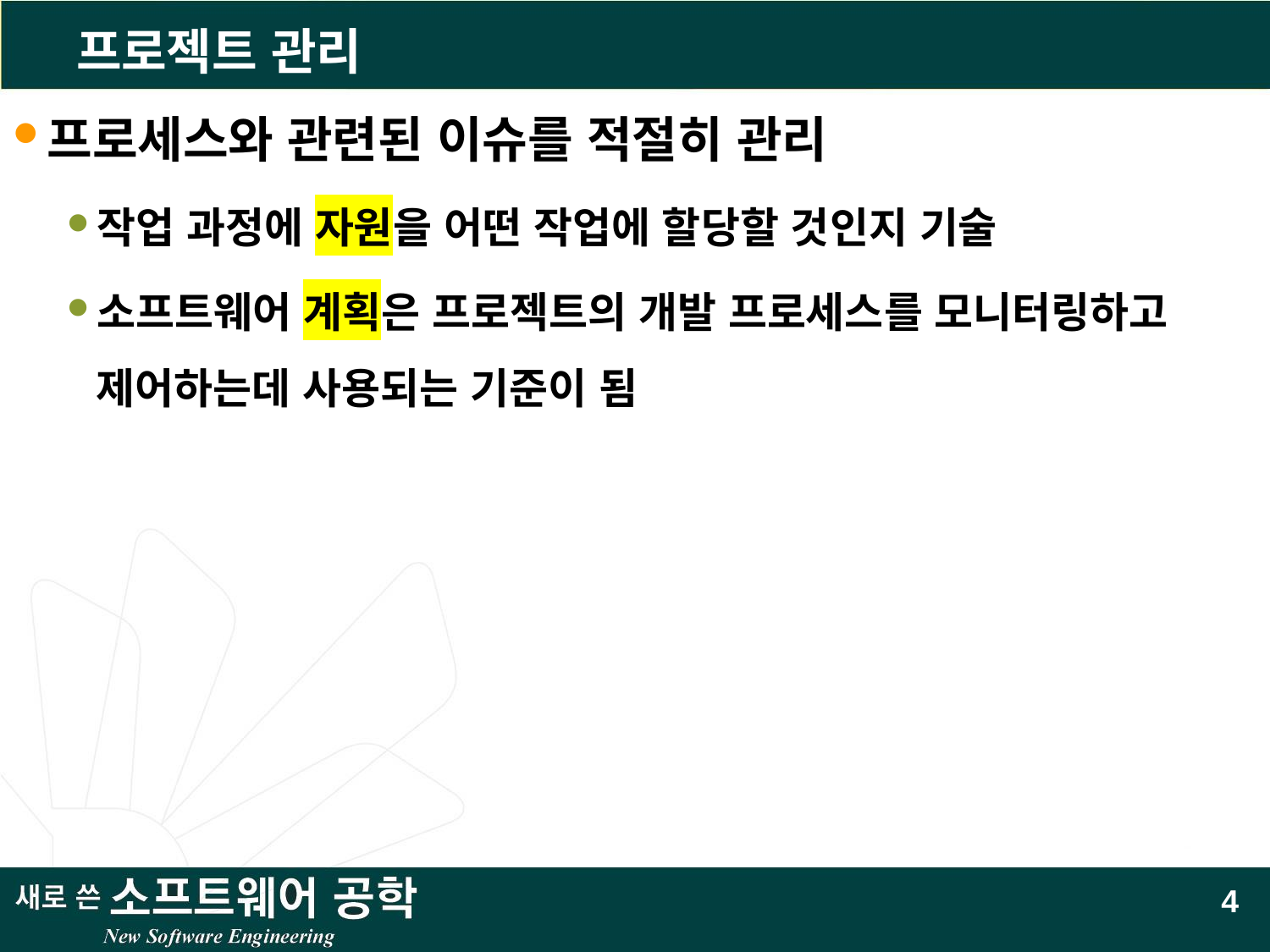

# 프로젝트 관리
프로세스와 관련된 이슈를 적절히 관리
작업 과정에 자원을 어떤 작업에 할당할 것인지 기술
소프트웨어 계획은 프로젝트의 개발 프로세스를 모니터링하고 제어하는데 사용되는 기준이 됨

4